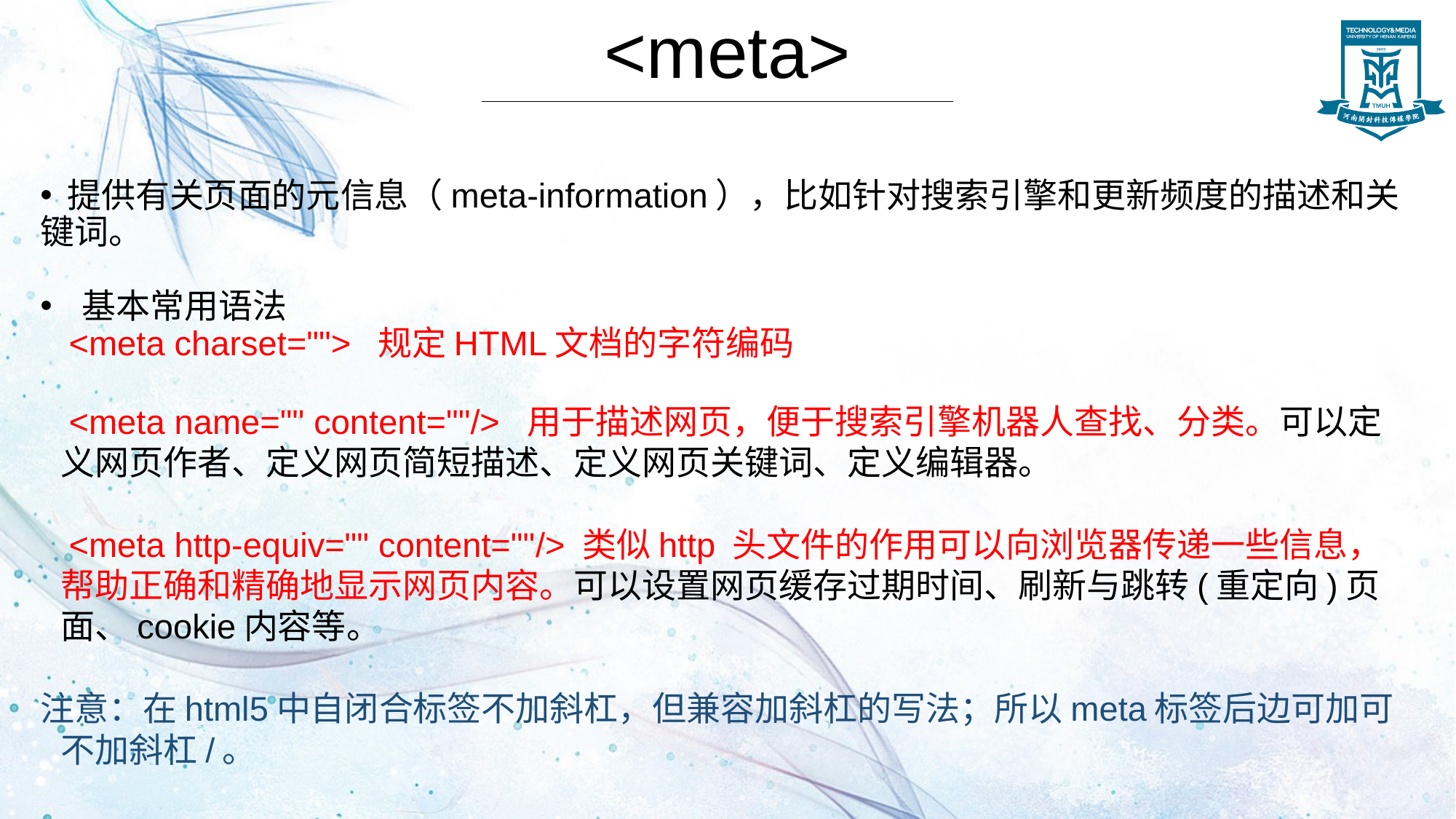

<meta>
 提供有关页面的元信息（meta-information），比如针对搜索引擎和更新频度的描述和关键词。

   基本常用语法
   <meta charset="">  规定HTML文档的字符编码

   <meta name="" content=""/>  用于描述网页，便于搜索引擎机器人查找、分类。可以定义网页作者、定义网页简短描述、定义网页关键词、定义编辑器。

   <meta http-equiv="" content=""/> 类似http 头文件的作用可以向浏览器传递一些信息，帮助正确和精确地显示网页内容。可以设置网页缓存过期时间、刷新与跳转(重定向)页面、cookie内容等。

注意：在html5中自闭合标签不加斜杠，但兼容加斜杠的写法；所以meta标签后边可加可不加斜杠/。